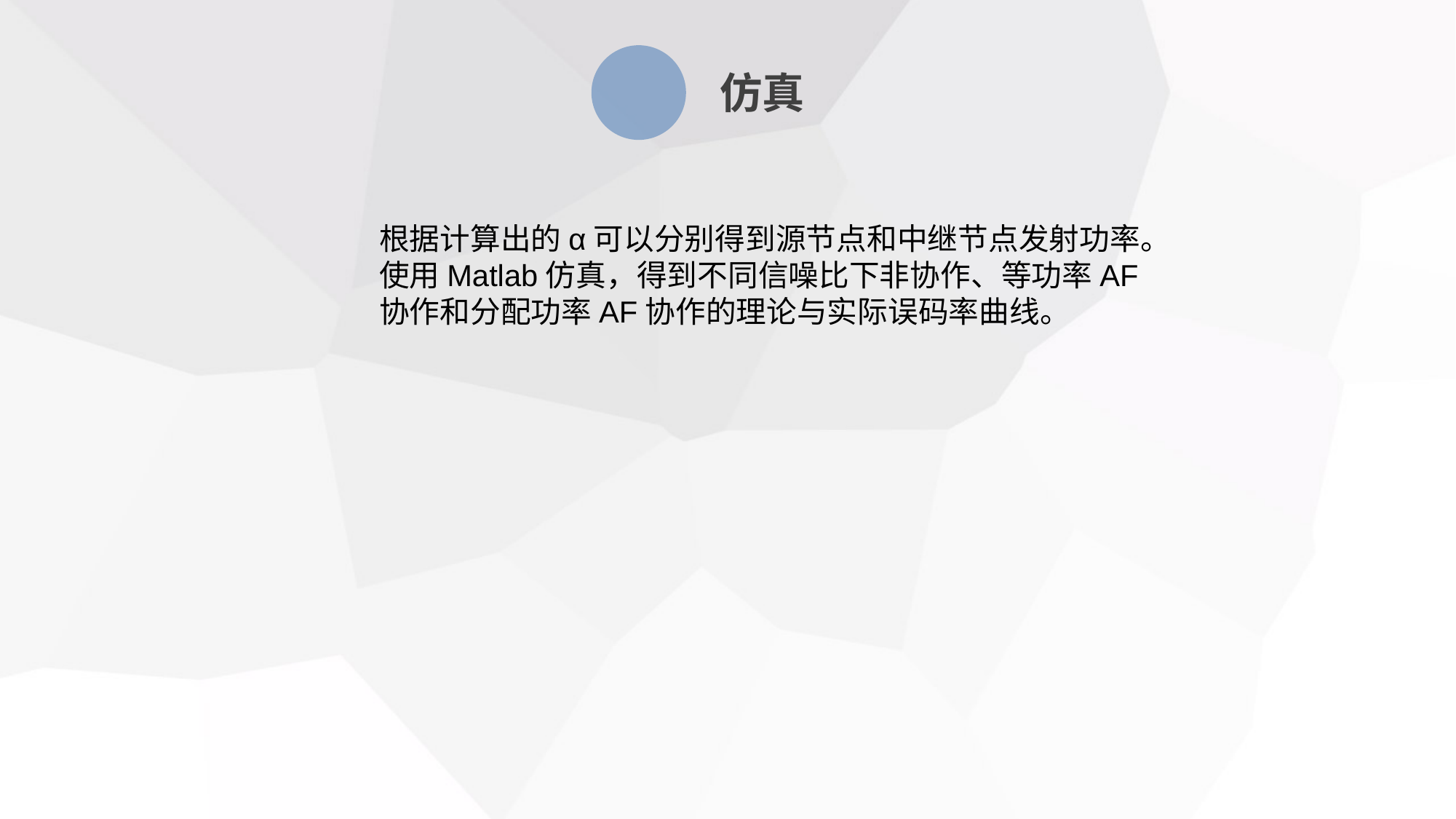

仿真
根据计算出的α可以分别得到源节点和中继节点发射功率。使用Matlab仿真，得到不同信噪比下非协作、等功率AF协作和分配功率AF协作的理论与实际误码率曲线。